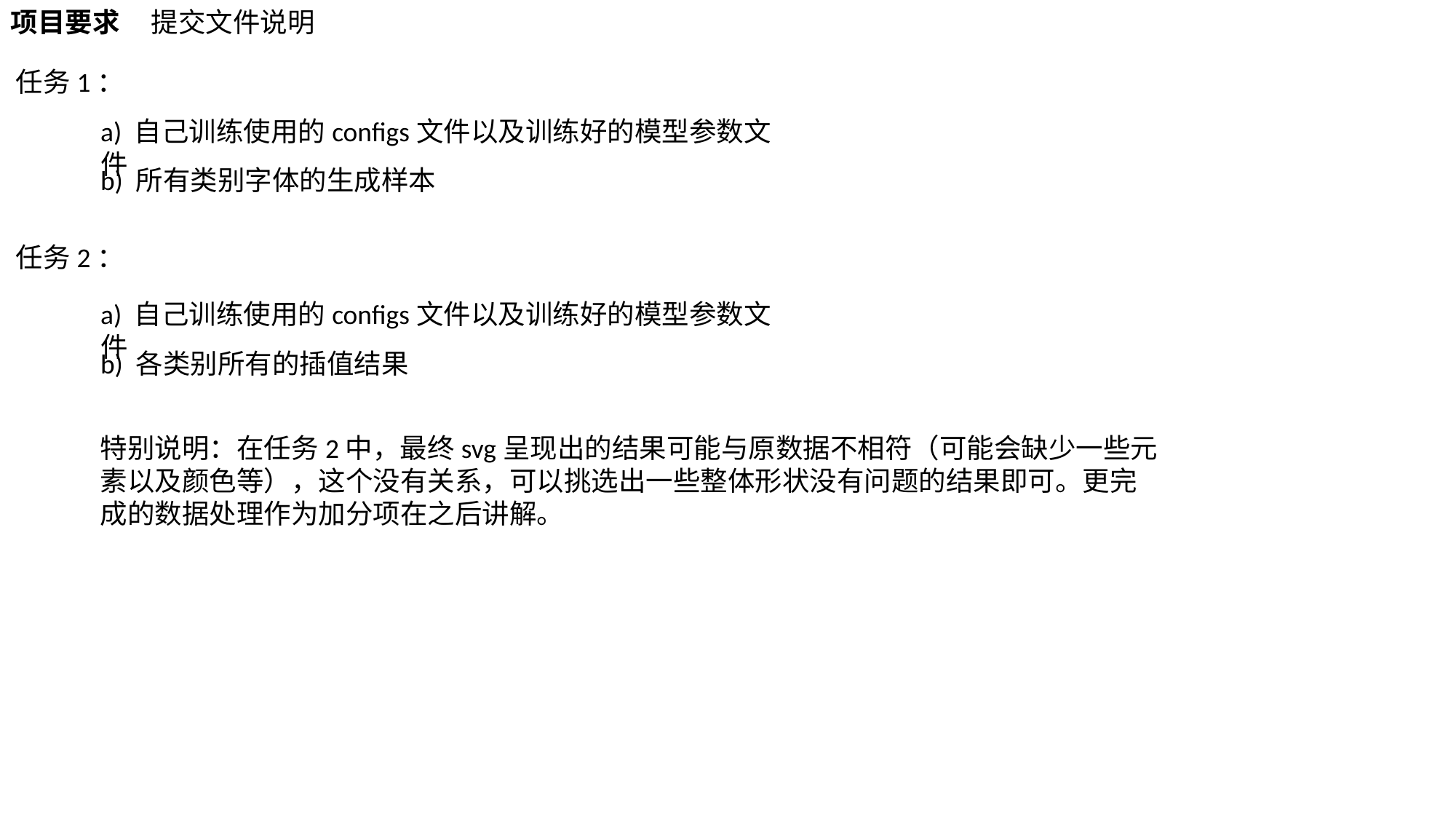

项目要求
提交文件说明
任务1：
a) 自己训练使用的configs文件以及训练好的模型参数文件
b) 所有类别字体的生成样本
任务2：
a) 自己训练使用的configs文件以及训练好的模型参数文件
b) 各类别所有的插值结果
特别说明：在任务2中，最终svg呈现出的结果可能与原数据不相符（可能会缺少一些元素以及颜色等），这个没有关系，可以挑选出一些整体形状没有问题的结果即可。更完成的数据处理作为加分项在之后讲解。